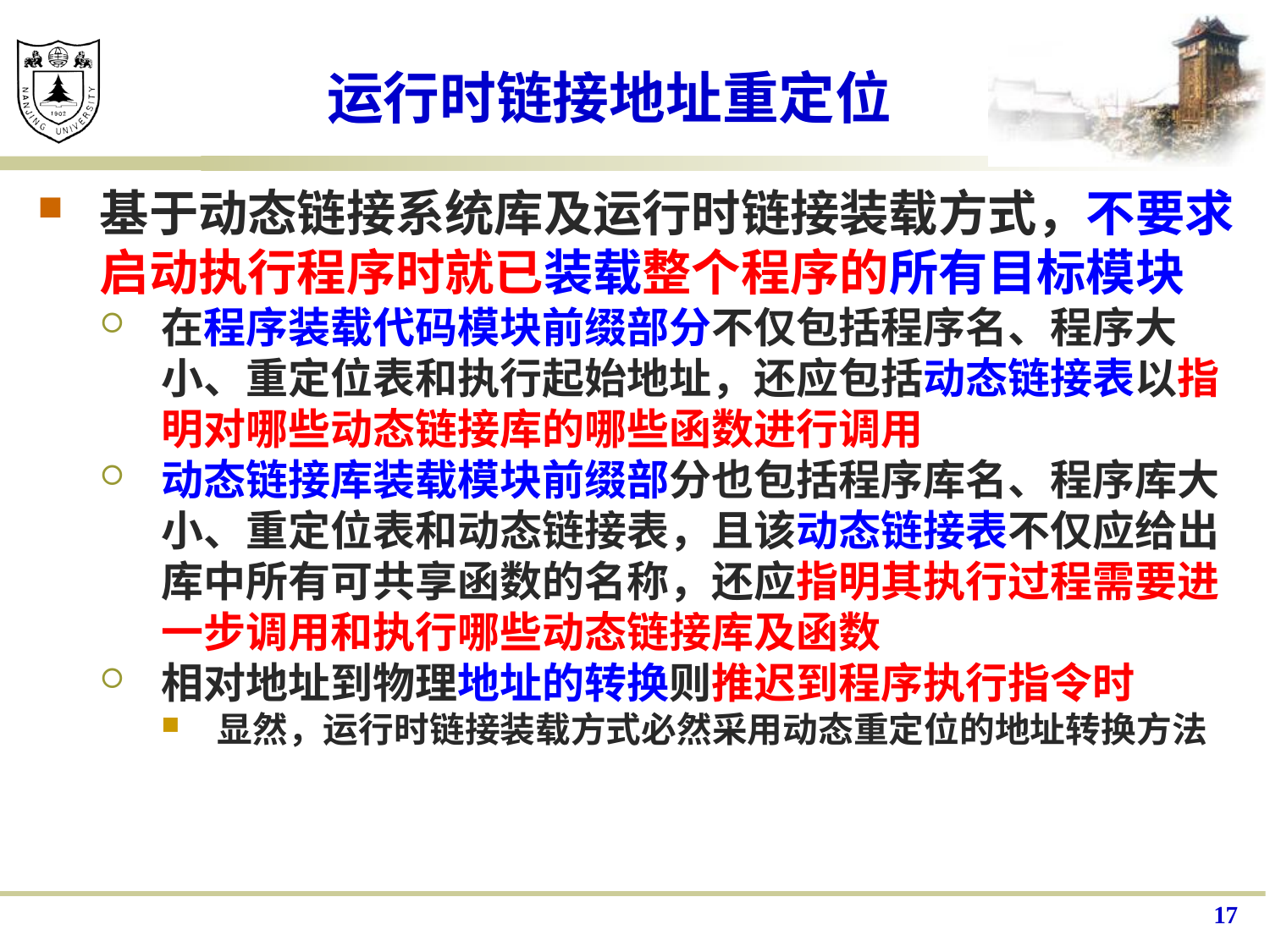

# 运行时链接地址重定位
基于动态链接系统库及运行时链接装载方式，不要求启动执行程序时就已装载整个程序的所有目标模块
在程序装载代码模块前缀部分不仅包括程序名、程序大小、重定位表和执行起始地址，还应包括动态链接表以指明对哪些动态链接库的哪些函数进行调用
动态链接库装载模块前缀部分也包括程序库名、程序库大小、重定位表和动态链接表，且该动态链接表不仅应给出库中所有可共享函数的名称，还应指明其执行过程需要进一步调用和执行哪些动态链接库及函数
相对地址到物理地址的转换则推迟到程序执行指令时
显然，运行时链接装载方式必然采用动态重定位的地址转换方法
17